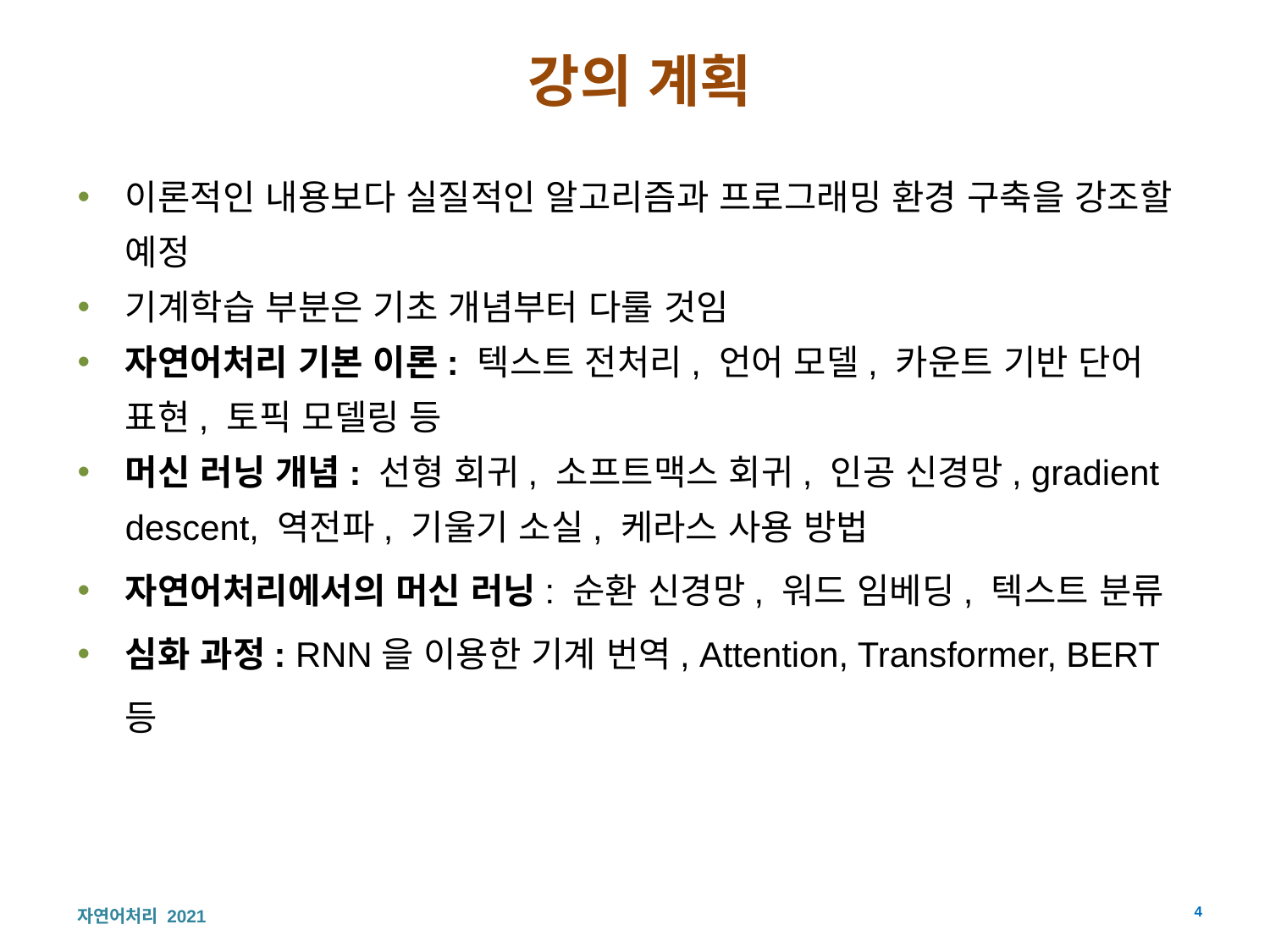

# 강의 계획
이론적인 내용보다 실질적인 알고리즘과 프로그래밍 환경 구축을 강조할 예정
기계학습 부분은 기초 개념부터 다룰 것임
자연어처리 기본 이론: 텍스트 전처리, 언어 모델, 카운트 기반 단어 표현, 토픽 모델링 등
머신 러닝 개념: 선형 회귀, 소프트맥스 회귀, 인공 신경망, gradient descent, 역전파, 기울기 소실, 케라스 사용 방법
자연어처리에서의 머신 러닝: 순환 신경망, 워드 임베딩, 텍스트 분류
심화 과정: RNN을 이용한 기계 번역, Attention, Transformer, BERT 등